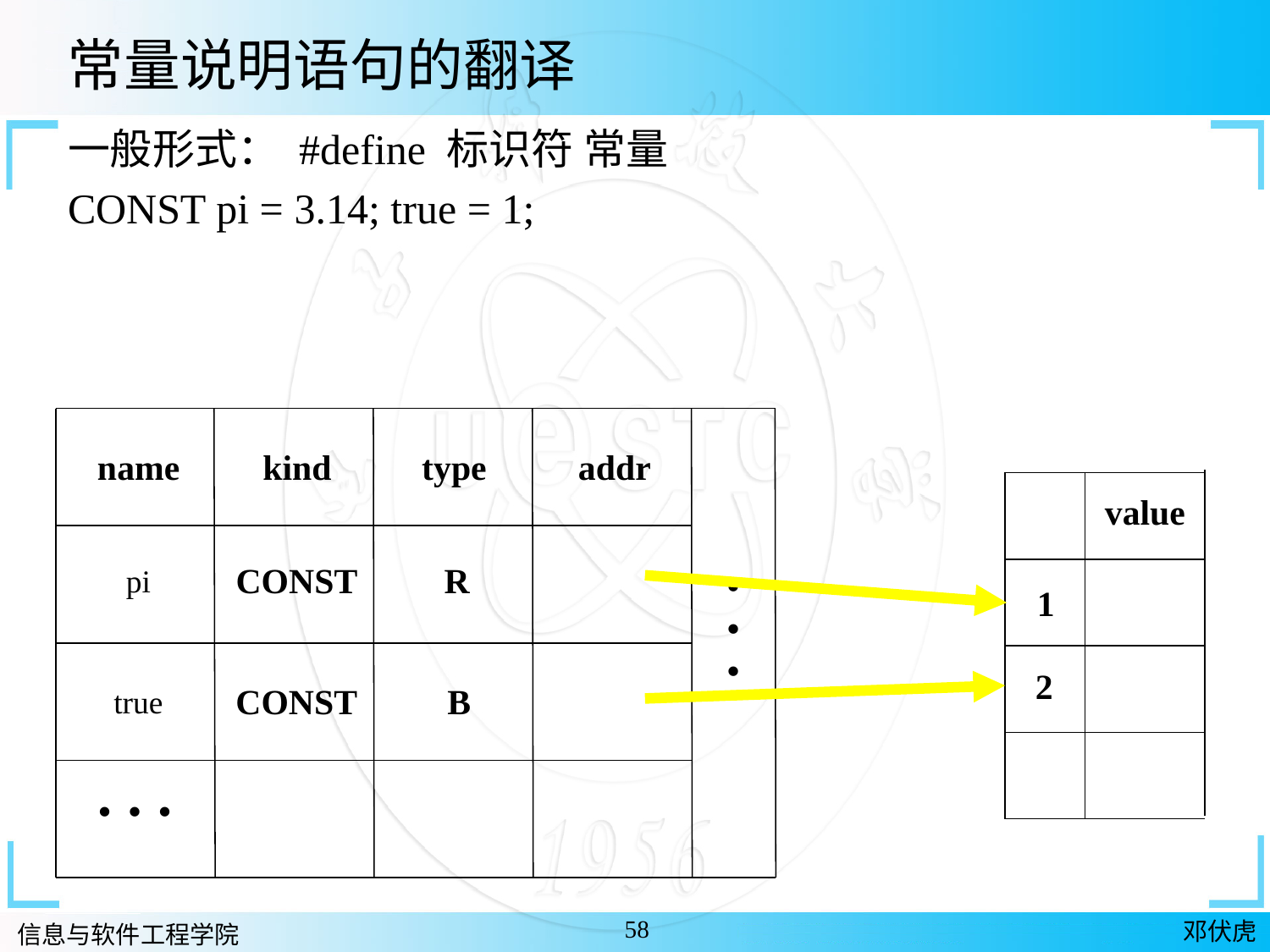

常量说明语句的翻译
一般形式： #define 标识符 常量
CONST pi = 3.14; true = 1;
name
kind
type
addr
value
CONST
R
pi
•
•
•
1
2
CONST
B
true
•  •  •
58
邓伏虎
信息与软件工程学院